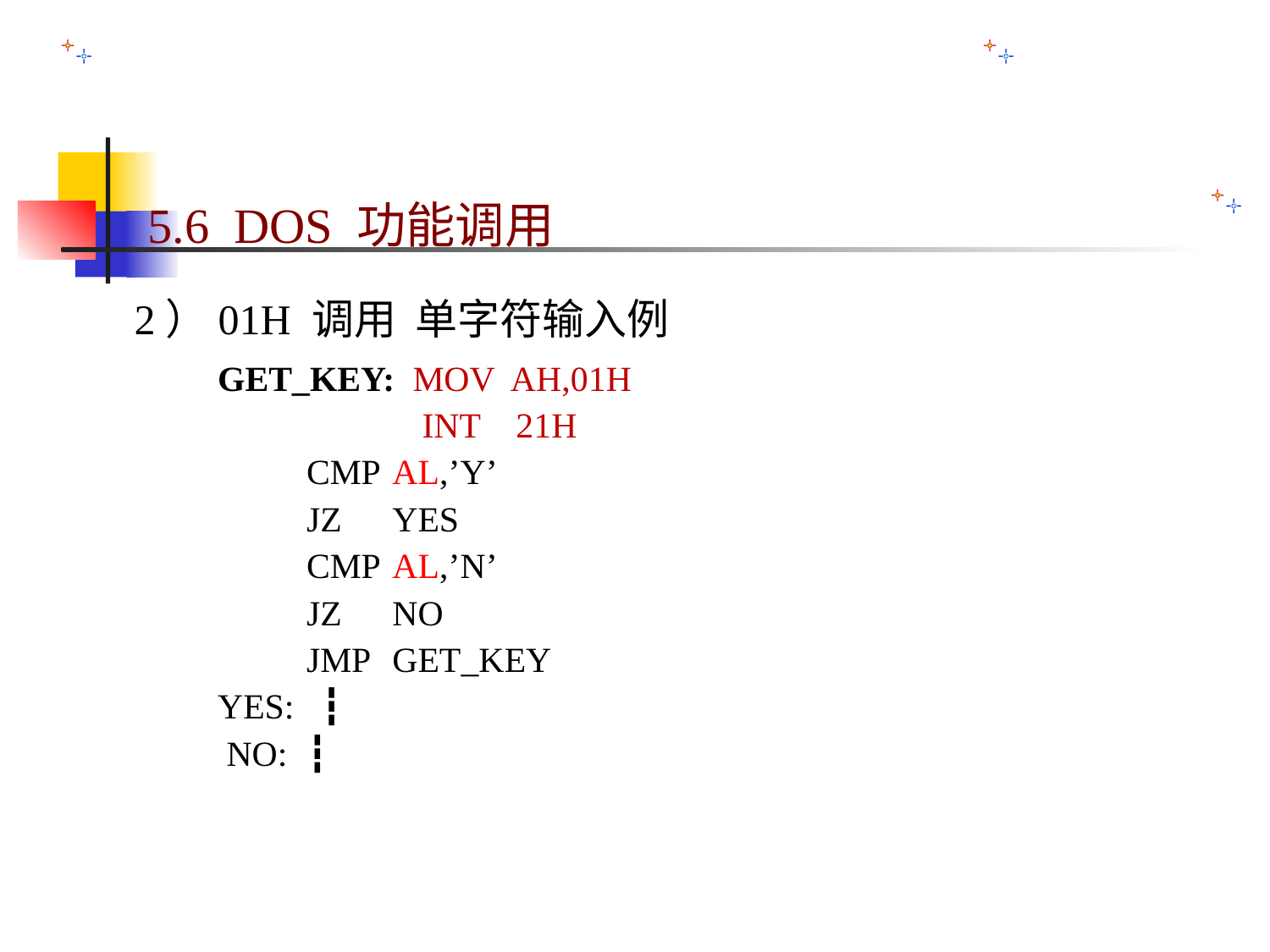

# 5.6  DOS 功能调用
2）01H 调用  单字符输入例
GET_KEY:  MOV  AH,01H
                       INT    21H
          CMP	AL,’Y’
          JZ 	YES
          CMP	AL,’N’
          JZ 	NO
          JMP	GET_KEY
YES:   ┇
 NO:  ┇